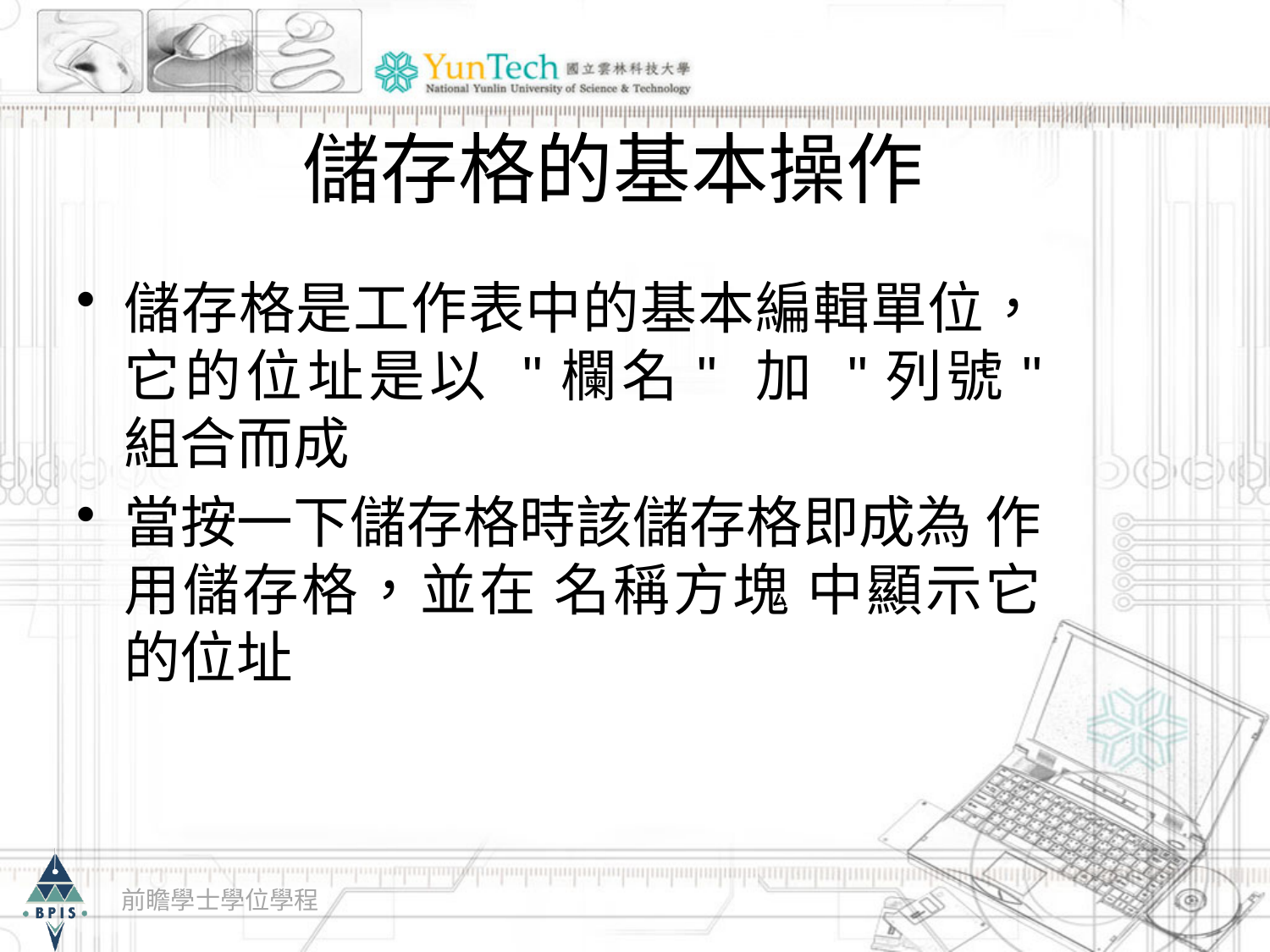

# 儲存格的基本操作
儲存格是工作表中的基本編輯單位，它的位址是以 "欄名" 加 "列號" 組合而成
當按一下儲存格時該儲存格即成為 作用儲存格，並在 名稱方塊 中顯示它的位址